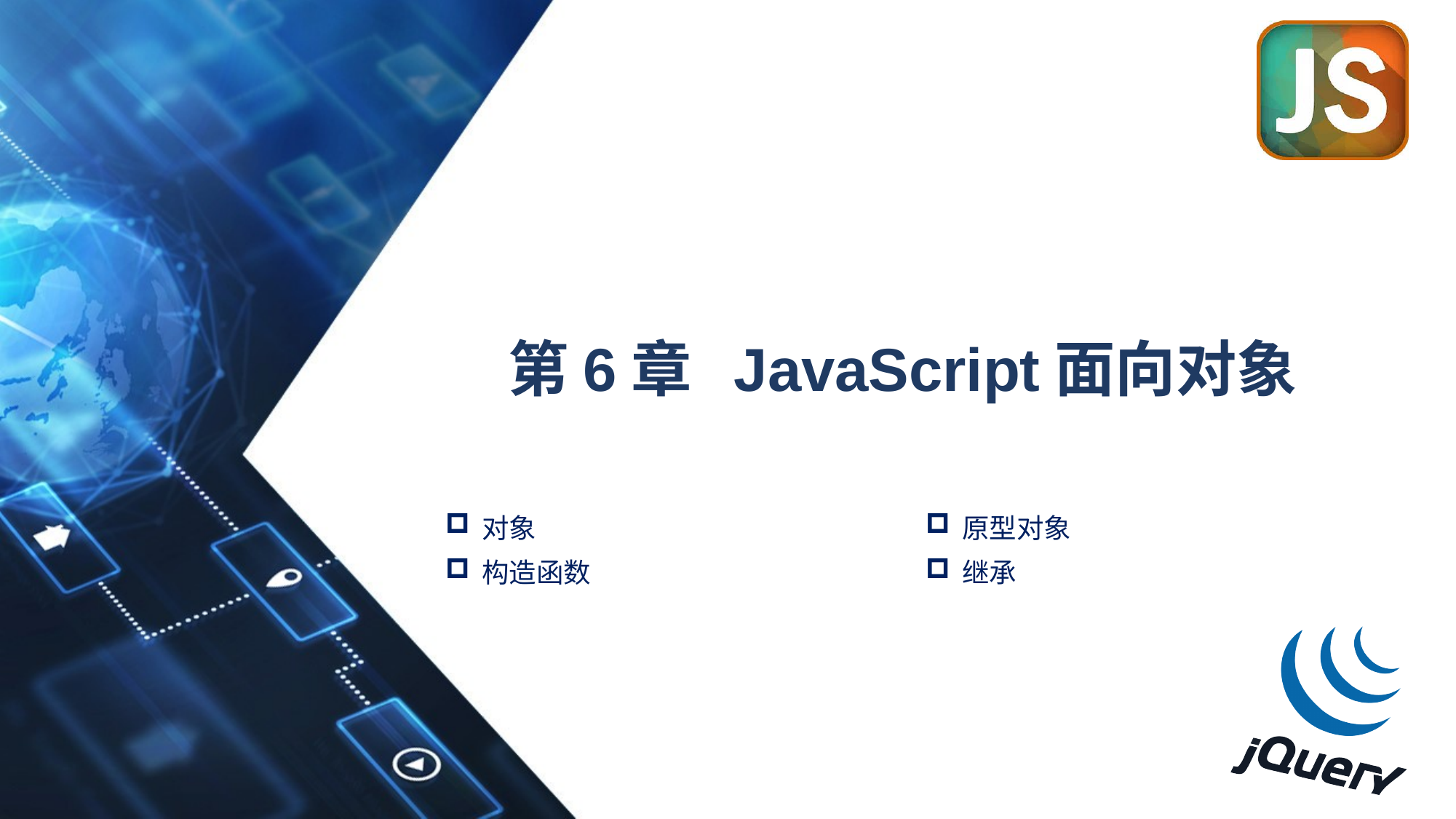

# 第6章  JavaScript面向对象
对象
构造函数
原型对象
继承